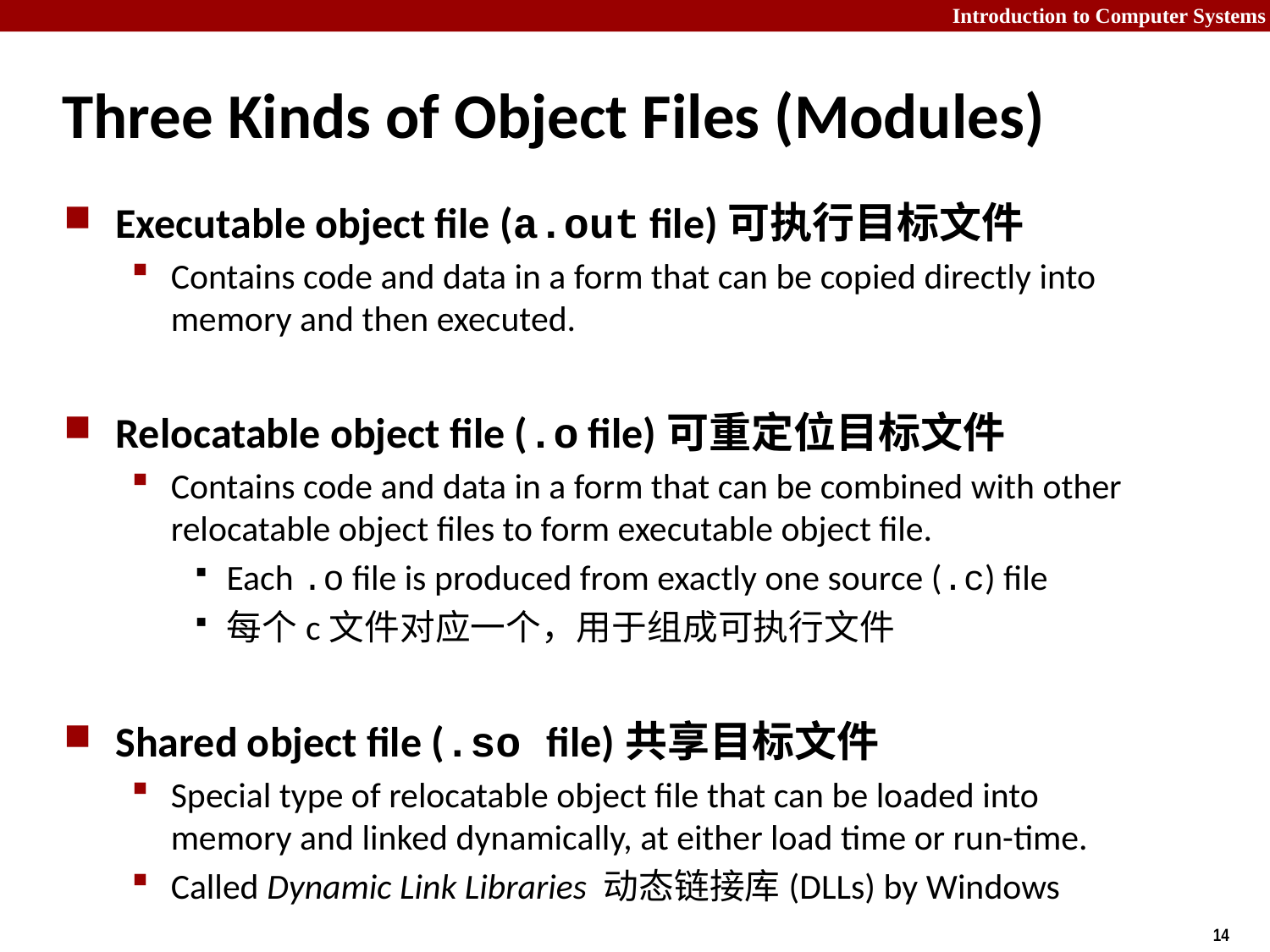

# Three Kinds of Object Files (Modules)
Executable object file (a.out file)可执行目标文件
Contains code and data in a form that can be copied directly into memory and then executed.

Relocatable object file (.o file)可重定位目标文件
Contains code and data in a form that can be combined with other relocatable object files to form executable object file.
Each .o file is produced from exactly one source (.c) file
每个c文件对应一个，用于组成可执行文件

Shared object file (.so file)共享目标文件
Special type of relocatable object file that can be loaded into memory and linked dynamically, at either load time or run-time.
Called Dynamic Link Libraries 动态链接库(DLLs) by Windows